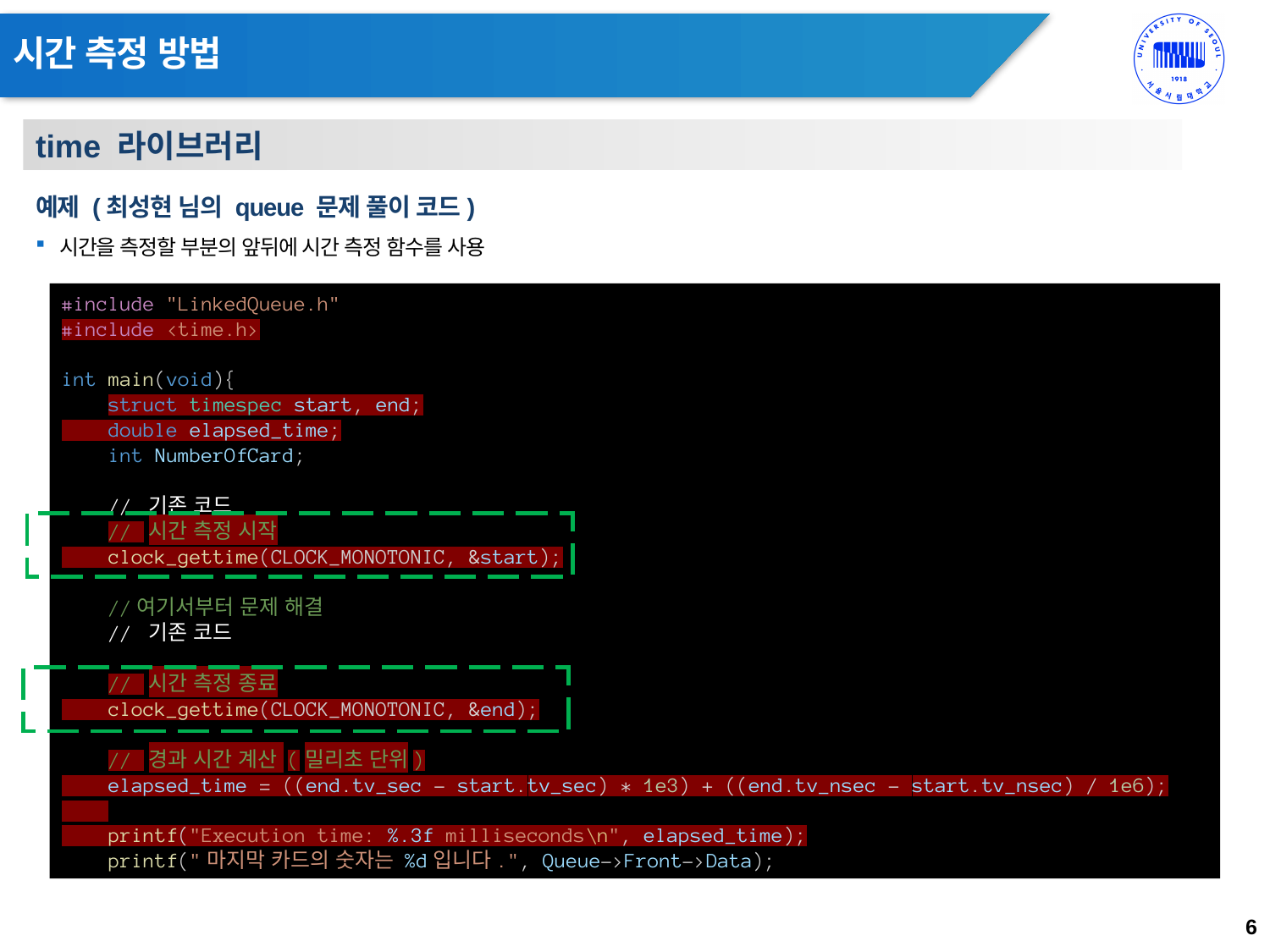

# 시간 측정 방법
time 라이브러리
예제 (최성현 님의 queue 문제 풀이 코드)
시간을 측정할 부분의 앞뒤에 시간 측정 함수를 사용
#include "LinkedQueue.h"
#include <time.h>
int main(void){
    struct timespec start, end;
    double elapsed_time;
    int NumberOfCard;

    // 기존 코드
    // 시간 측정 시작
    clock_gettime(CLOCK_MONOTONIC, &start);

    //여기서부터 문제 해결
    // 기존 코드

    // 시간 측정 종료
    clock_gettime(CLOCK_MONOTONIC, &end);

    // 경과 시간 계산 (밀리초 단위)
    elapsed_time = ((end.tv_sec - start.tv_sec) * 1e3) + ((end.tv_nsec - start.tv_nsec) / 1e6);

    printf("Execution time: %.3f milliseconds\n", elapsed_time);
    printf("마지막 카드의 숫자는 %d입니다.", Queue->Front->Data);

6